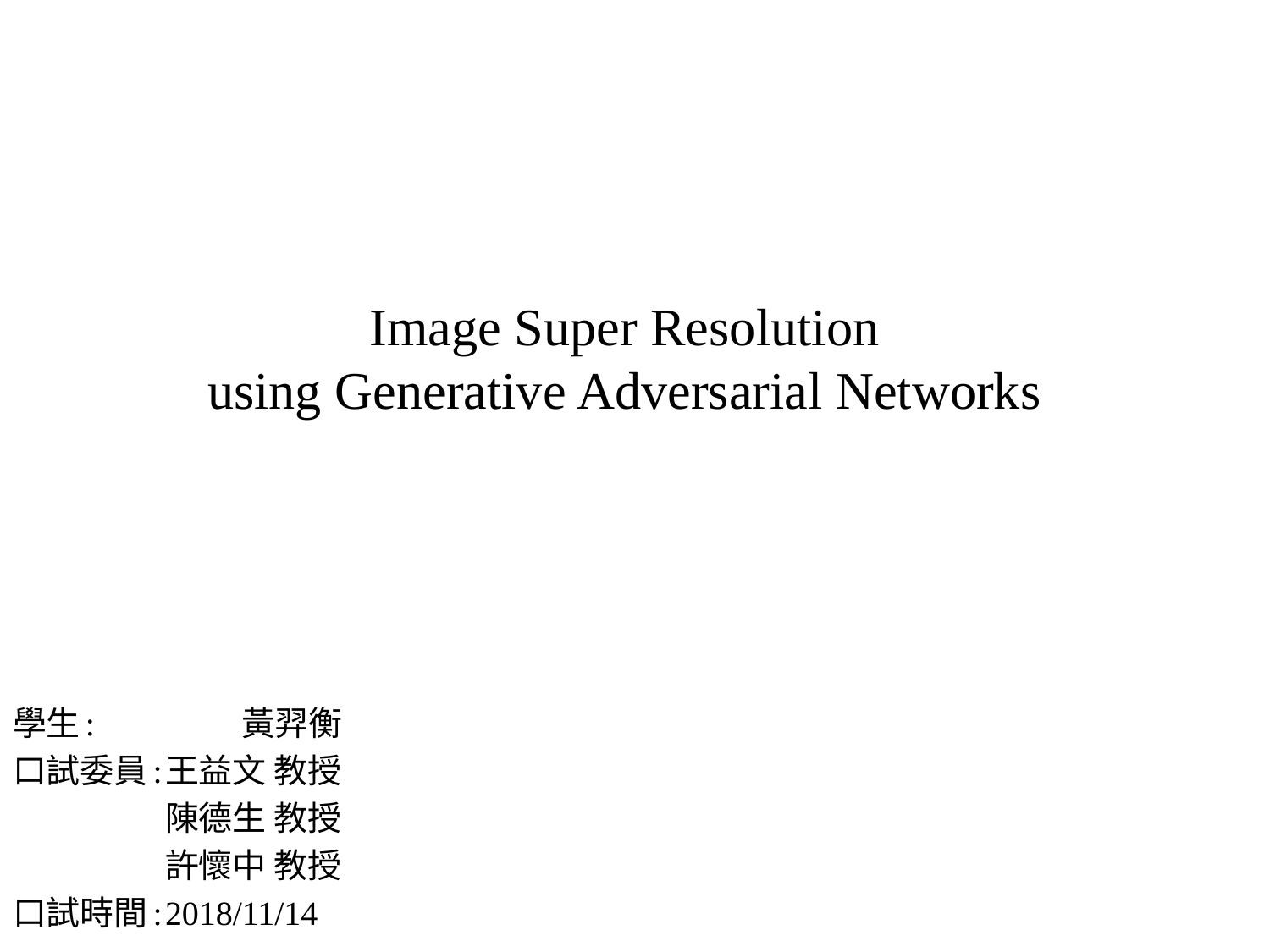

# Image Super Resolution using Generative Adversarial Networks
學生:		黃羿衡
口試委員:	王益文 教授
		陳德生 教授
		許懷中 教授
口試時間:	2018/11/14